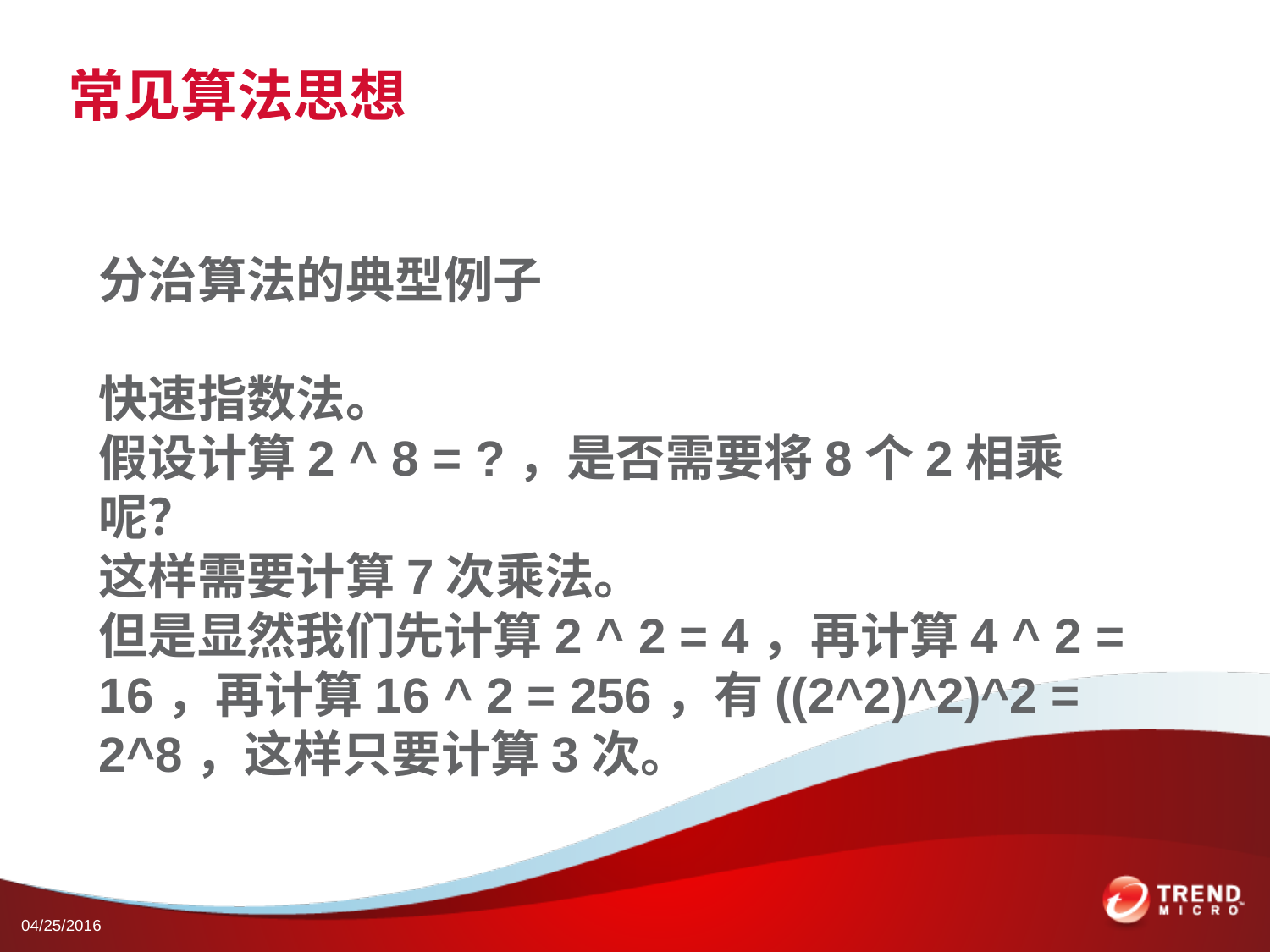

# 常见算法思想
分治算法的典型例子

快速指数法。
假设计算2 ^ 8 = ?，是否需要将8个2相乘呢？
这样需要计算7次乘法。
但是显然我们先计算2 ^ 2 = 4，再计算4 ^ 2 = 16，再计算16 ^ 2 = 256，有((2^2)^2)^2 = 2^8，这样只要计算3次。
04/25/2016